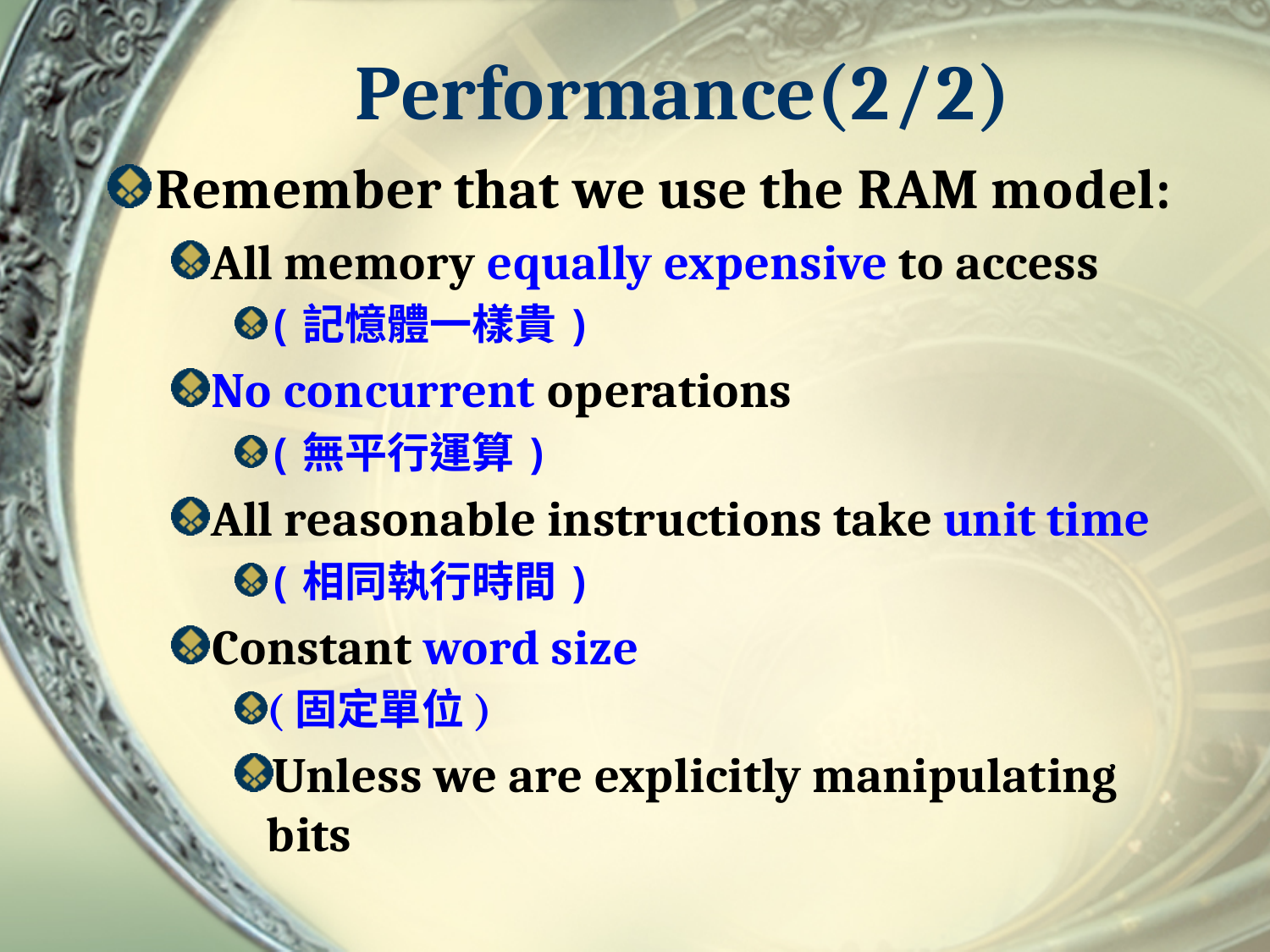

# Performance(2/2)
Remember that we use the RAM model:
All memory equally expensive to access
(記憶體一樣貴)
No concurrent operations
(無平行運算)
All reasonable instructions take unit time
(相同執行時間)
Constant word size
(固定單位)
Unless we are explicitly manipulating bits